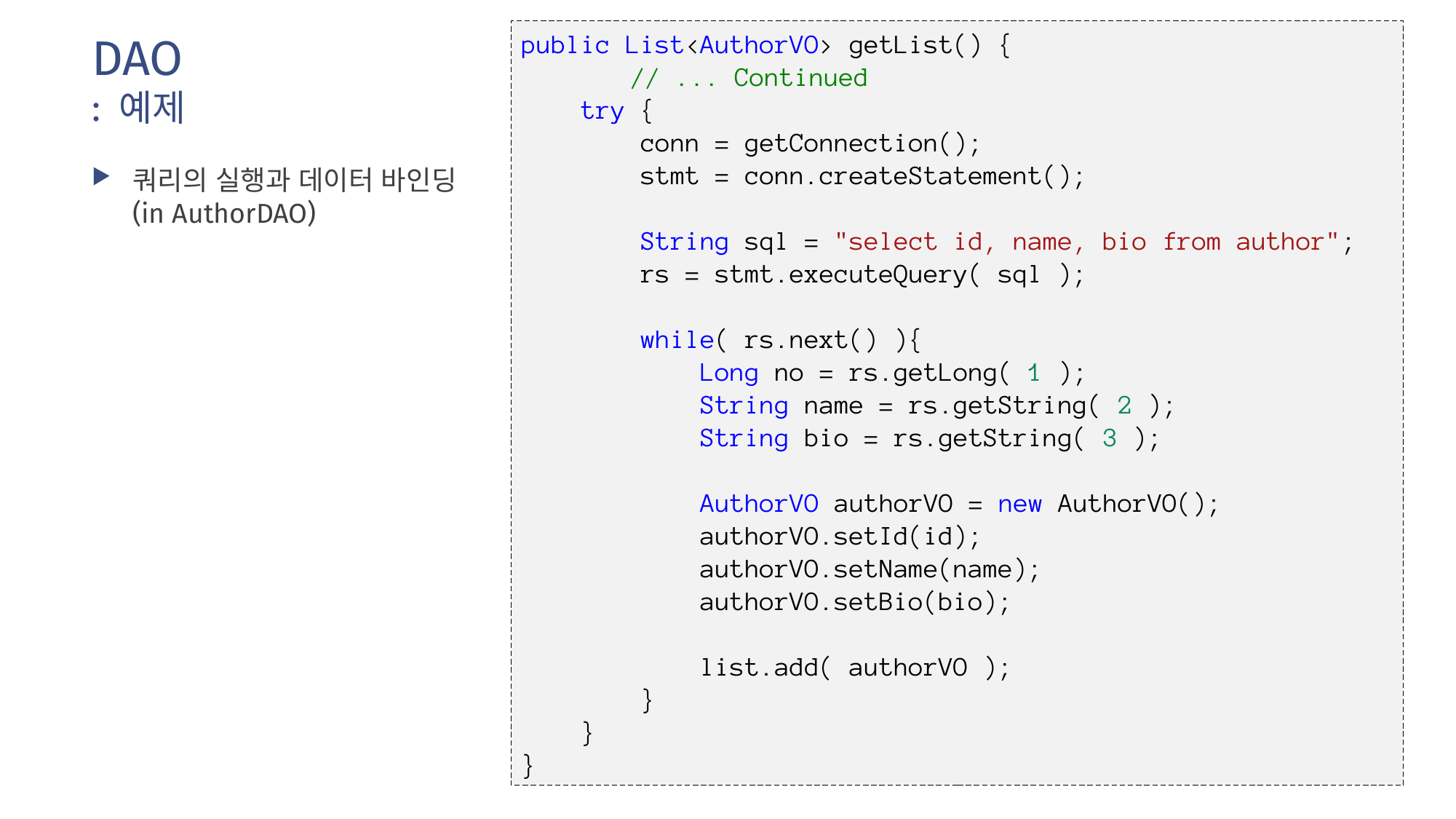

# DAO : 예제
public List<AuthorVO> getList() {
	// ... Continued
    try {
        conn = getConnection();
        stmt = conn.createStatement();

        String sql = "select id, name, bio from author";
        rs = stmt.executeQuery( sql );

        while( rs.next() ){
            Long no = rs.getLong( 1 );
            String name = rs.getString( 2 );
            String bio = rs.getString( 3 );

            AuthorVO authorVO = new AuthorVO();
            authorVO.setId(id);
            authorVO.setName(name);
            authorVO.setBio(bio);

            list.add( authorVO );
        }
    }
}
쿼리의 실행과 데이터 바인딩
(in AuthorDAO)